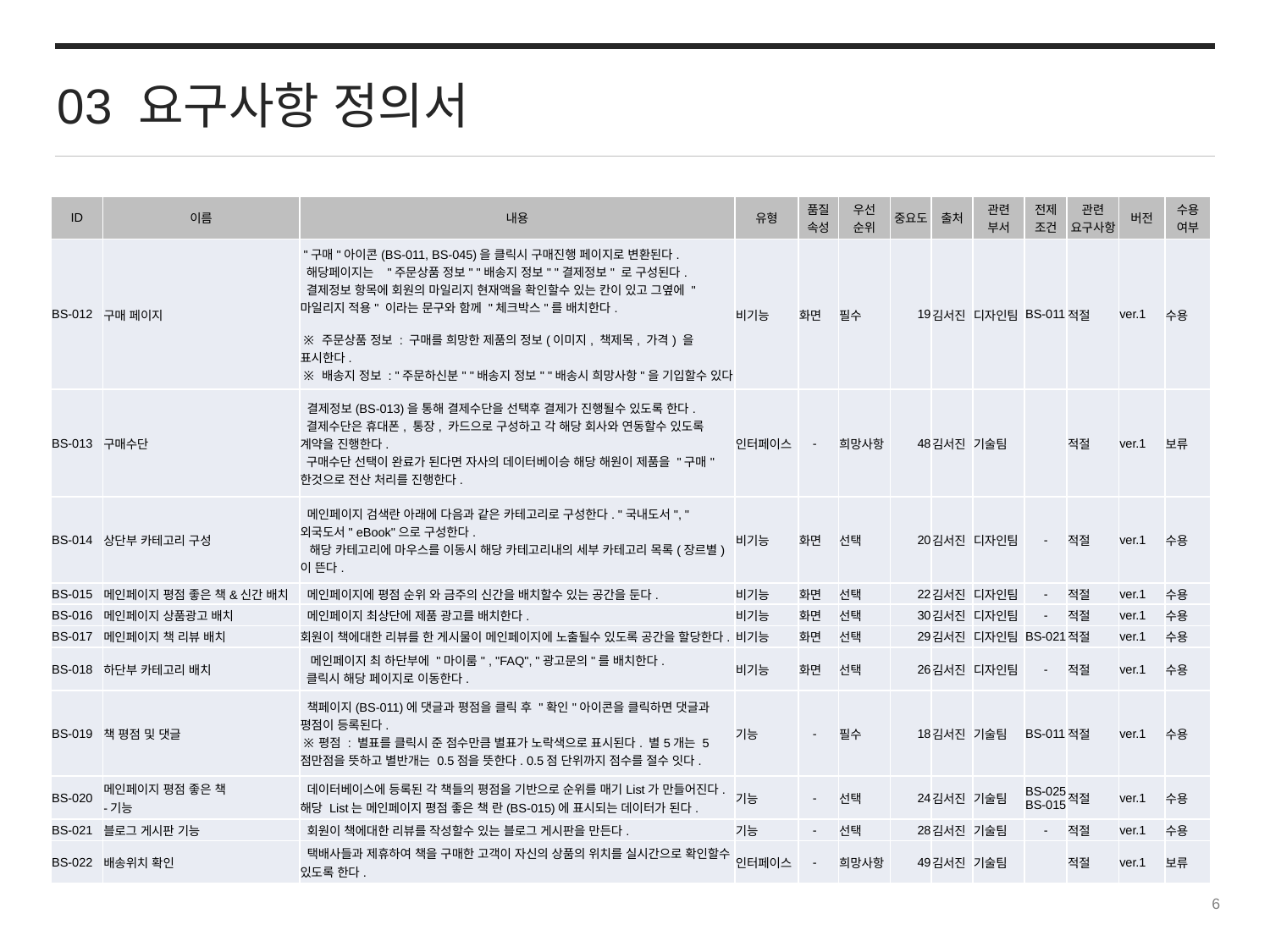

03 요구사항 정의서
| ID | 이름 | 내용 | 유형 | 품질 속성 | 우선 순위 | 중요도 | 출처 | 관련 부서 | 전제 조건 | 관련 요구사항 | 버전 | 수용 여부 |
| --- | --- | --- | --- | --- | --- | --- | --- | --- | --- | --- | --- | --- |
| BS-012 | 구매 페이지 | "구매"아이콘(BS-011, BS-045)을 클릭시 구매진행 페이지로 변환된다. 해당페이지는 "주문상품 정보" "배송지 정보" "결제정보" 로 구성된다. 결제정보 항목에 회원의 마일리지 현재액을 확인할수 있는 칸이 있고 그옆에 "마일리지 적용" 이라는 문구와 함께 "체크박스"를 배치한다. ※ 주문상품 정보 : 구매를 희망한 제품의 정보(이미지, 책제목, 가격) 을 표시한다. ※ 배송지 정보 : "주문하신분" "배송지 정보" "배송시 희망사항"을 기입할수 있다. | 비기능 | 화면 | 필수 | 19 | 김서진 | 디자인팀 | BS-011 | 적절 | ver.1 | 수용 |
| BS-013 | 구매수단 | 결제정보(BS-013)을 통해 결제수단을 선택후 결제가 진행될수 있도록 한다. 결제수단은 휴대폰, 통장, 카드으로 구성하고 각 해당 회사와 연동할수 있도록 계약을 진행한다. 구매수단 선택이 완료가 된다면 자사의 데이터베이승 해당 해원이 제품을 "구매"한것으로 전산 처리를 진행한다. | 인터페이스 | - | 희망사항 | 48 | 김서진 | 기술팀 |  | 적절 | ver.1 | 보류 |
| BS-014 | 상단부 카테고리 구성 | 메인페이지 검색란 아래에 다음과 같은 카테고리로 구성한다. "국내도서", "외국도서" eBook"으로 구성한다. 해당 카테고리에 마우스를 이동시 해당 카테고리내의 세부 카테고리 목록(장르별)이 뜬다. | 비기능 | 화면 | 선택 | 20 | 김서진 | 디자인팀 | - | 적절 | ver.1 | 수용 |
| BS-015 | 메인페이지 평점 좋은 책&신간 배치 | 메인페이지에 평점 순위 와 금주의 신간을 배치할수 있는 공간을 둔다. | 비기능 | 화면 | 선택 | 22 | 김서진 | 디자인팀 | - | 적절 | ver.1 | 수용 |
| BS-016 | 메인페이지 상품광고 배치 | 메인페이지 최상단에 제품 광고를 배치한다. | 비기능 | 화면 | 선택 | 30 | 김서진 | 디자인팀 | - | 적절 | ver.1 | 수용 |
| BS-017 | 메인페이지 책 리뷰 배치 | 회원이 책에대한 리뷰를 한 게시물이 메인페이지에 노출될수 있도록 공간을 할당한다. | 비기능 | 화면 | 선택 | 29 | 김서진 | 디자인팀 | BS-021 | 적절 | ver.1 | 수용 |
| BS-018 | 하단부 카테고리 배치 | 메인페이지 최 하단부에 "마이룸" , "FAQ", "광고문의"를 배치한다. 클릭시 해당 페이지로 이동한다. | 비기능 | 화면 | 선택 | 26 | 김서진 | 디자인팀 | - | 적절 | ver.1 | 수용 |
| BS-019 | 책 평점 및 댓글 | 책페이지(BS-011)에 댓글과 평점을 클릭 후 "확인"아이콘을 클릭하면 댓글과 평점이 등록된다. ※평점 : 별표를 클릭시 준 점수만큼 별표가 노락색으로 표시된다. 별5개는 5점만점을 뜻하고 별반개는 0.5점을 뜻한다. 0.5점 단위까지 점수를 절수 잇다. | 기능 | - | 필수 | 18 | 김서진 | 기술팀 | BS-011 | 적절 | ver.1 | 수용 |
| BS-020 | 메인페이지 평점 좋은 책 -기능 | 데이터베이스에 등록된 각 책들의 평점을 기반으로 순위를 매기List가 만들어진다. 해당 List는 메인페이지 평점 좋은 책 란(BS-015)에 표시되는 데이터가 된다. | 기능 | - | 선택 | 24 | 김서진 | 기술팀 | BS-025 BS-015 | 적절 | ver.1 | 수용 |
| BS-021 | 블로그 게시판 기능 | 회원이 책에대한 리뷰를 작성할수 있는 블로그 게시판을 만든다. | 기능 | - | 선택 | 28 | 김서진 | 기술팀 | - | 적절 | ver.1 | 수용 |
| BS-022 | 배송위치 확인 | 택배사들과 제휴하여 책을 구매한 고객이 자신의 상품의 위치를 실시간으로 확인할수 있도록 한다. | 인터페이스 | - | 희망사항 | 49 | 김서진 | 기술팀 |  | 적절 | ver.1 | 보류 |